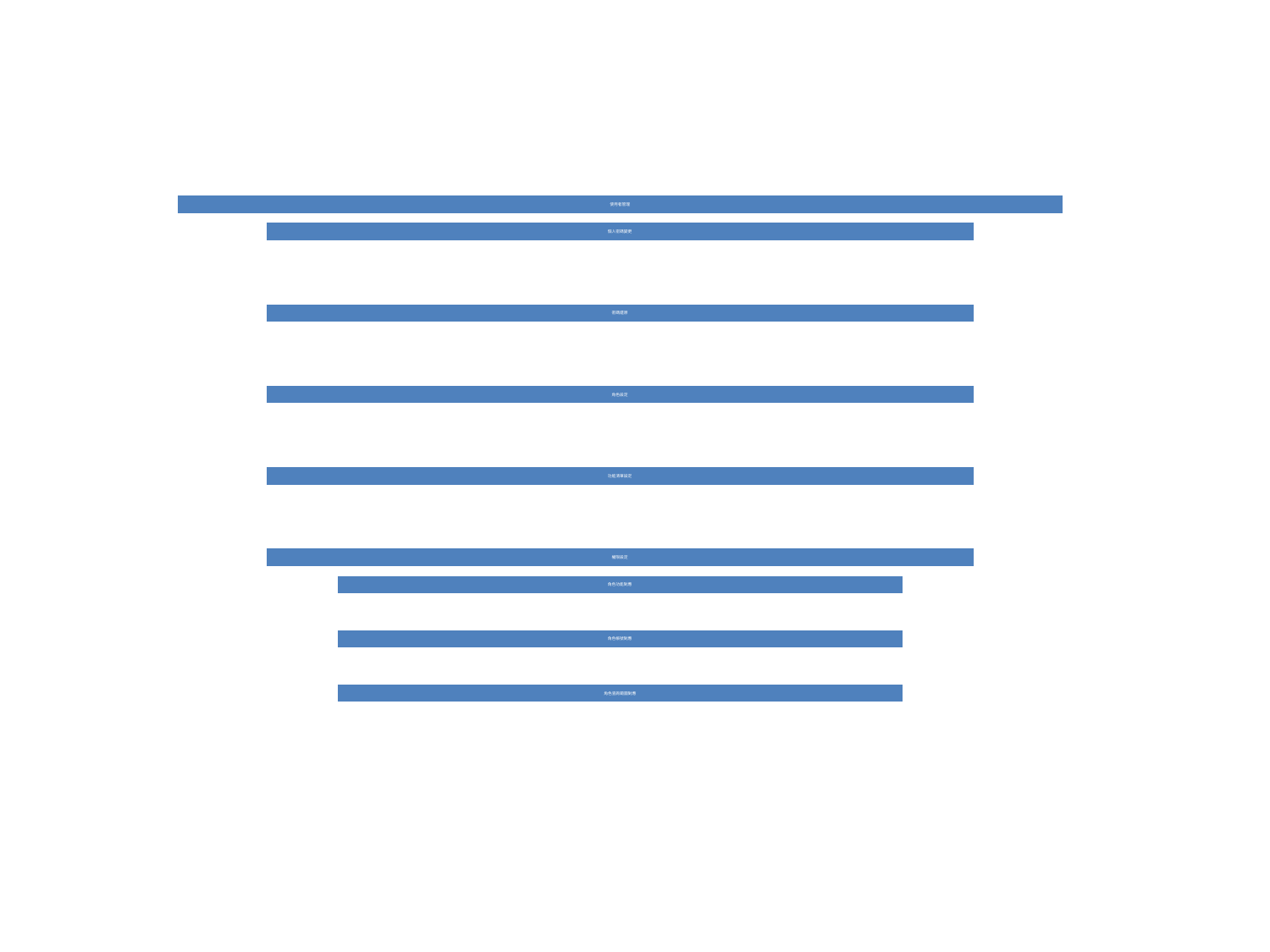

使用者管理
個人密碼變更
功能清單設定
權限設定
角色功能對應
角色帳號對應
角色查詢範圍對應
密碼還原
角色設定